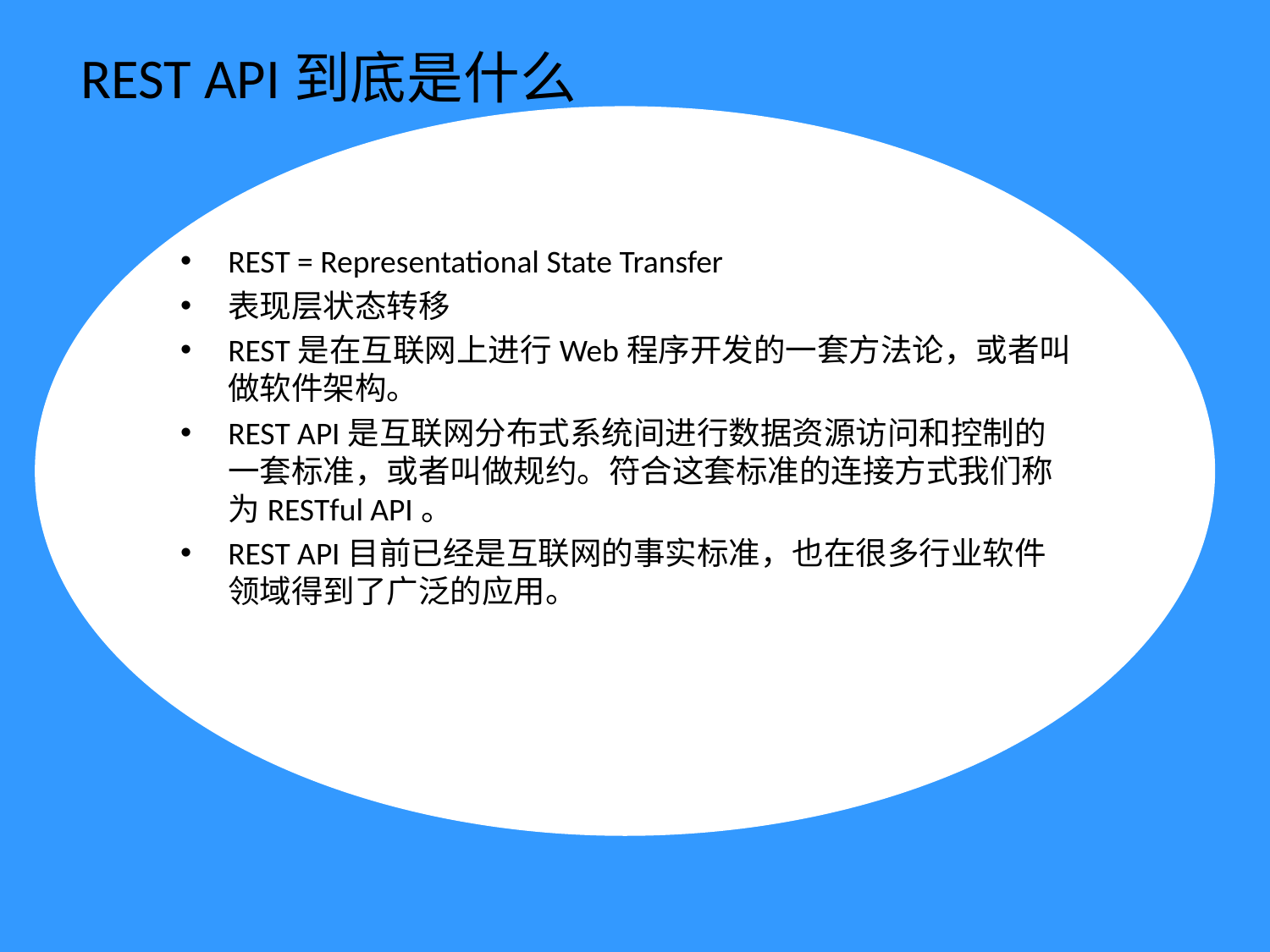

# REST API到底是什么
REST = Representational State Transfer
表现层状态转移
REST是在互联网上进行Web程序开发的一套方法论，或者叫做软件架构。
REST API是互联网分布式系统间进行数据资源访问和控制的一套标准，或者叫做规约。符合这套标准的连接方式我们称为RESTful API。
REST API目前已经是互联网的事实标准，也在很多行业软件领域得到了广泛的应用。